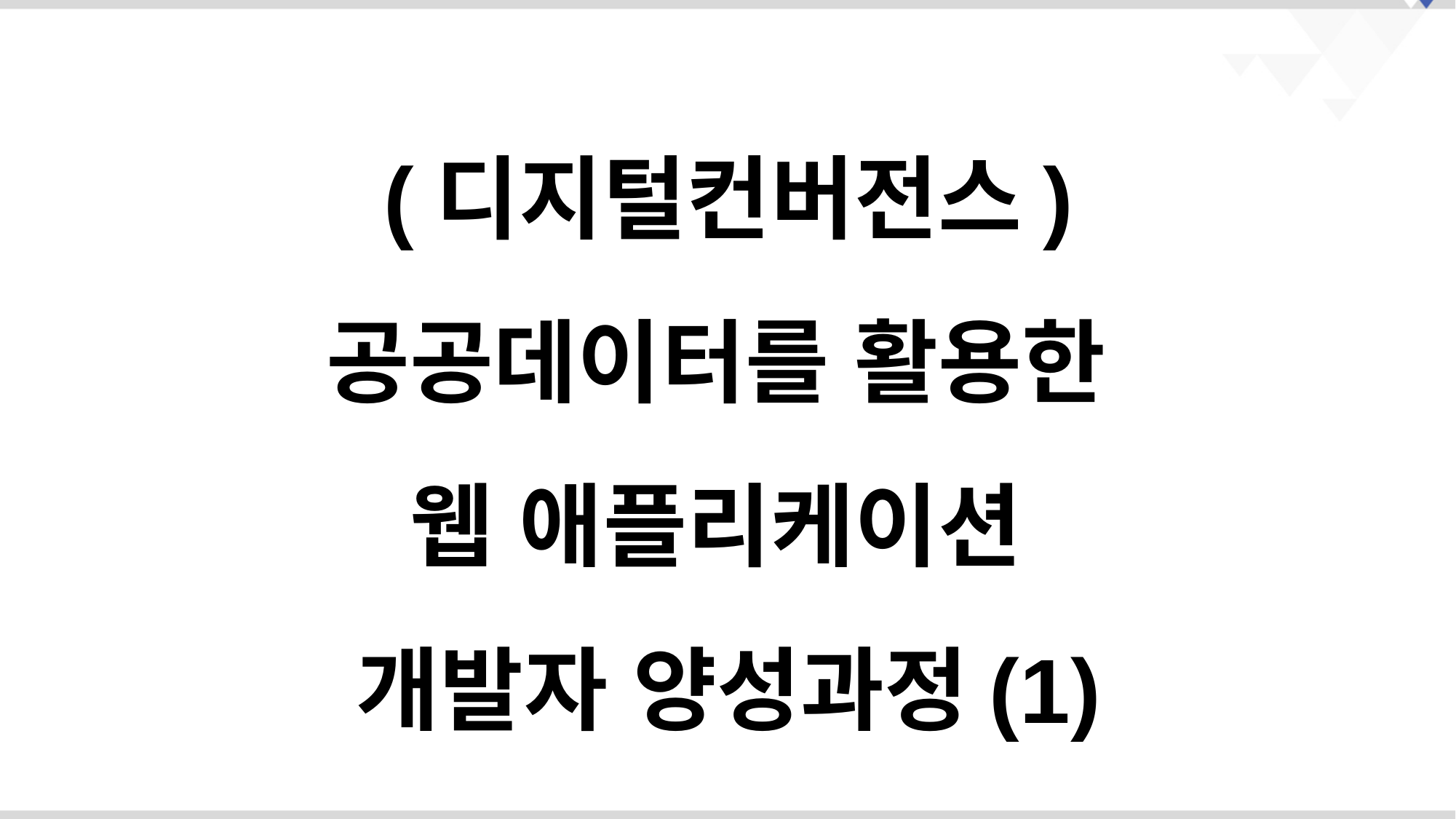

(디지털컨버전스)
공공데이터를 활용한
웹 애플리케이션
개발자 양성과정(1)